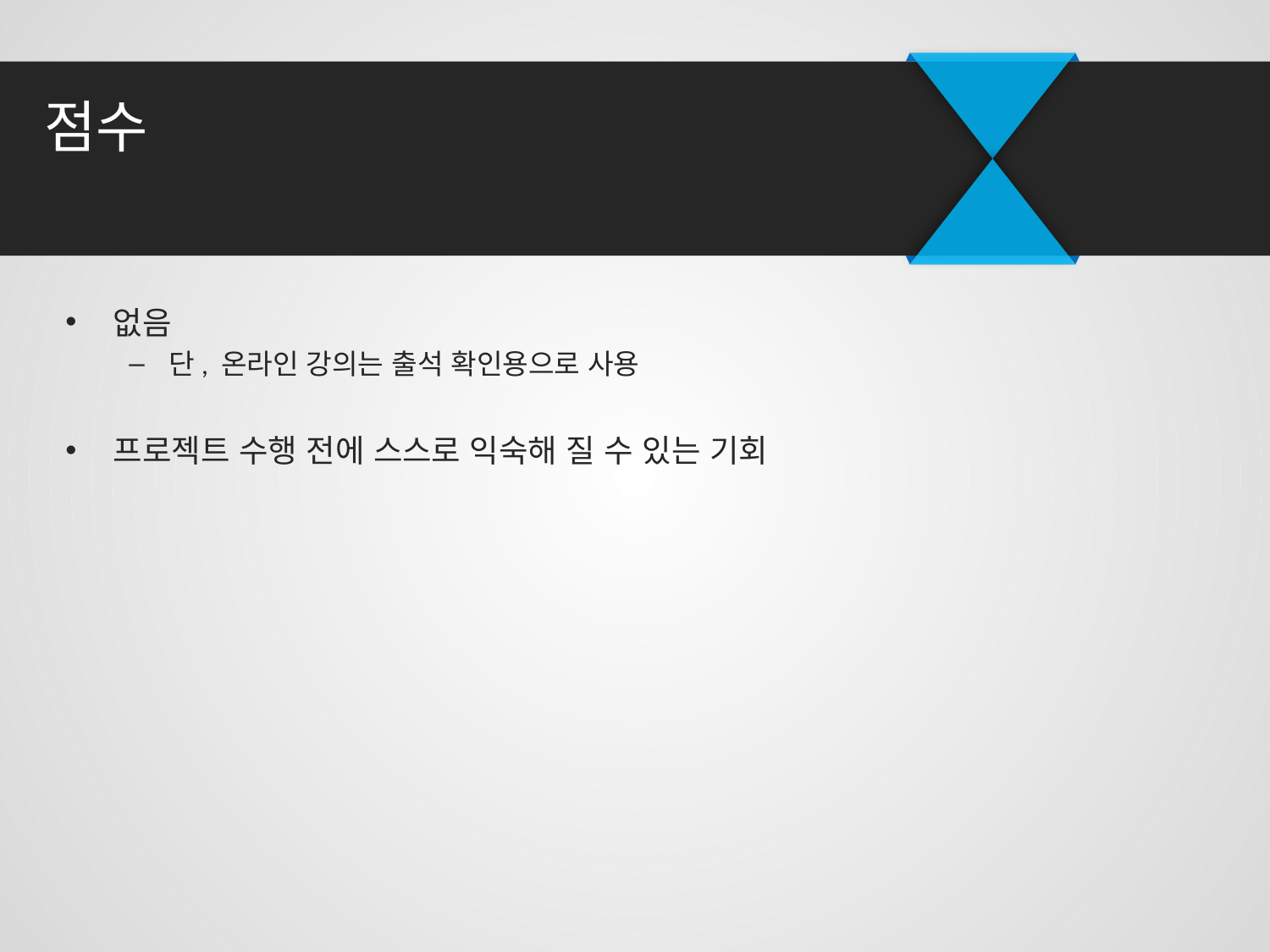

# 점수

없음
단, 온라인 강의는 출석 확인용으로 사용

프로젝트 수행 전에 스스로 익숙해 질 수 있는 기회